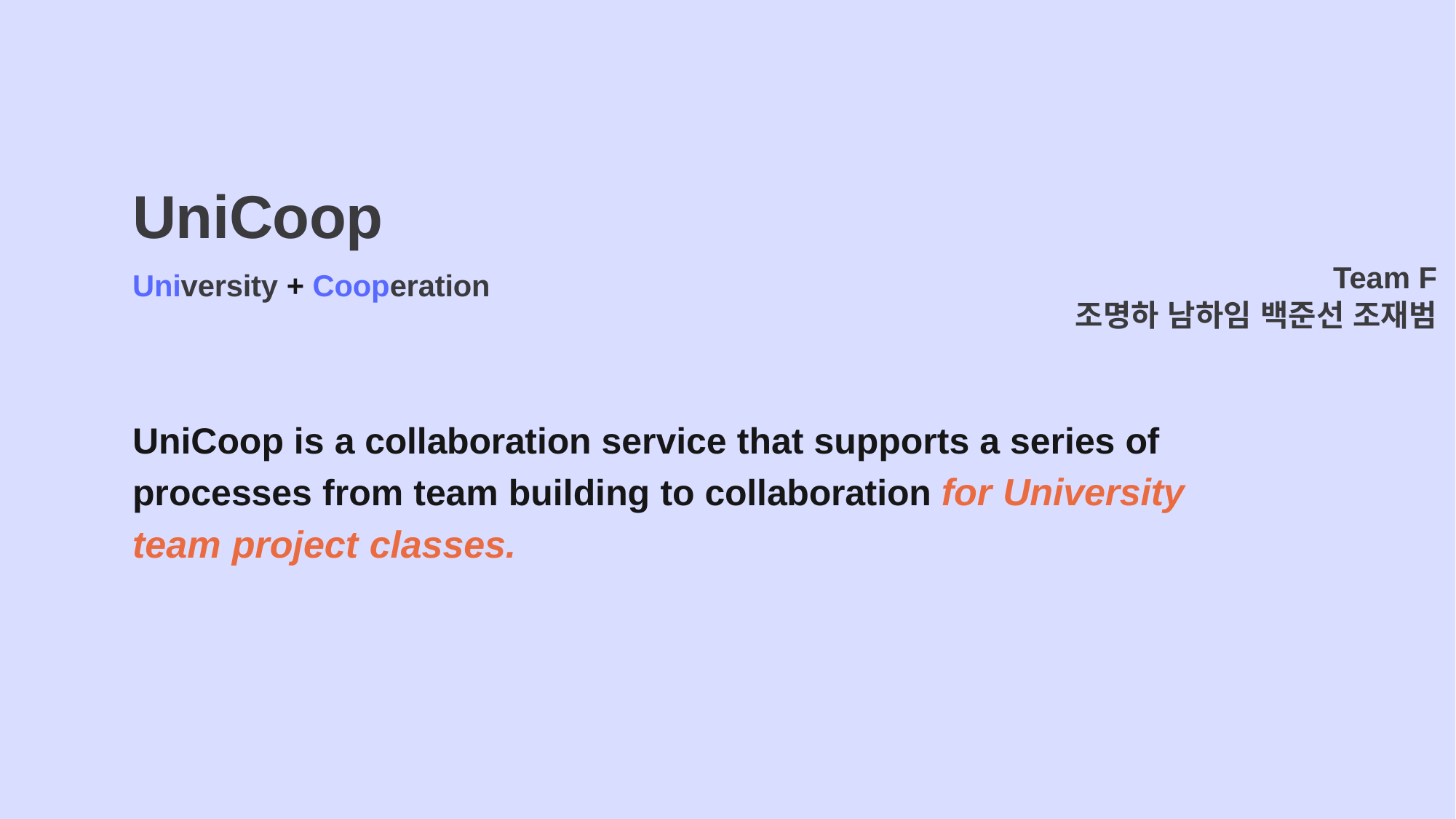

# UniCoop
Team F
조명하 남하임 백준선 조재범
University + Cooperation
UniCoop is a collaboration service that supports a series of processes from team building to collaboration for University team project classes.